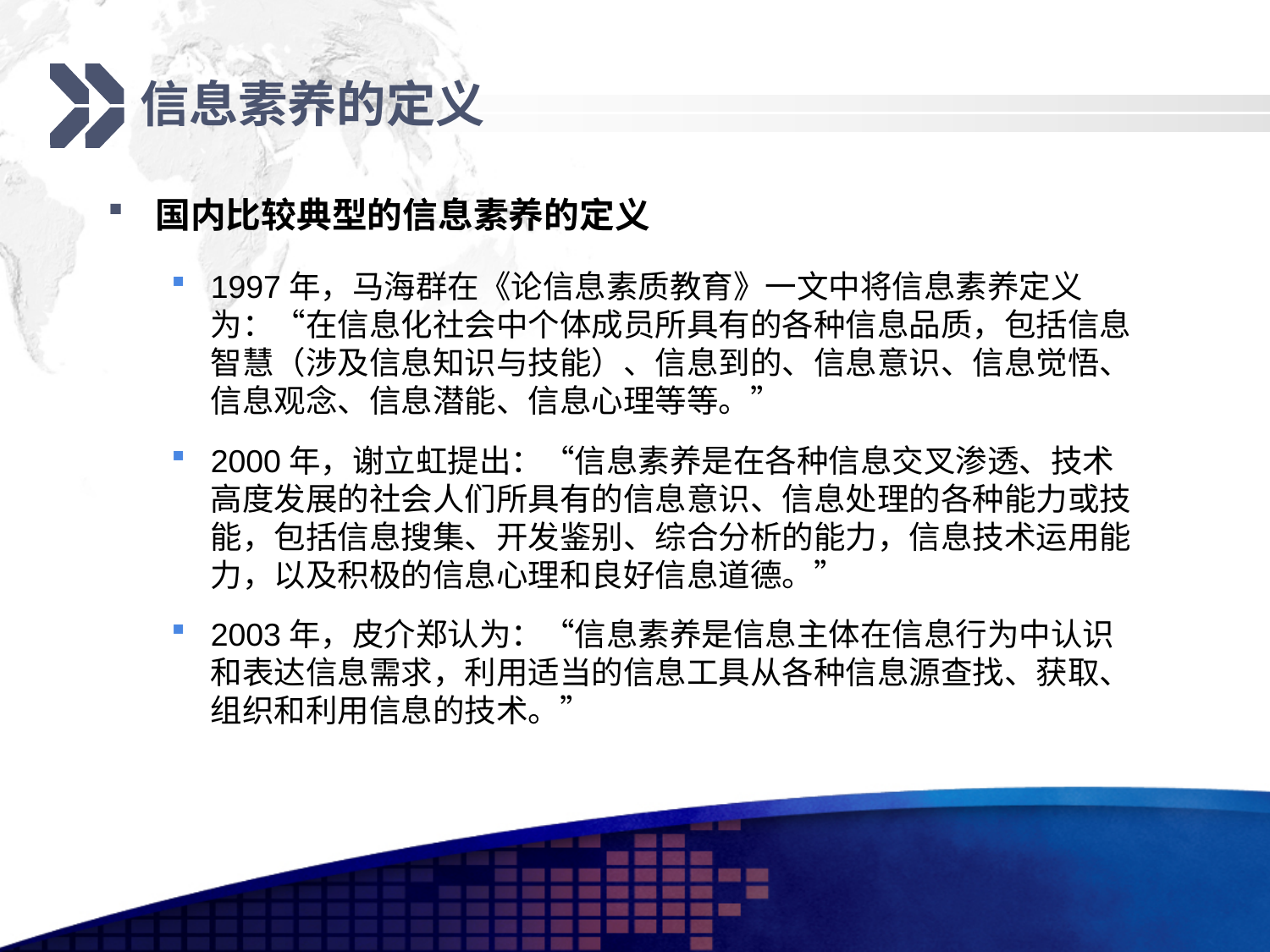

# 信息素养的定义
国内比较典型的信息素养的定义
1997年，马海群在《论信息素质教育》一文中将信息素养定义为：“在信息化社会中个体成员所具有的各种信息品质，包括信息智慧（涉及信息知识与技能）、信息到的、信息意识、信息觉悟、信息观念、信息潜能、信息心理等等。”
2000年，谢立虹提出：“信息素养是在各种信息交叉渗透、技术高度发展的社会人们所具有的信息意识、信息处理的各种能力或技能，包括信息搜集、开发鉴别、综合分析的能力，信息技术运用能力，以及积极的信息心理和良好信息道德。”
2003年，皮介郑认为：“信息素养是信息主体在信息行为中认识和表达信息需求，利用适当的信息工具从各种信息源查找、获取、组织和利用信息的技术。”